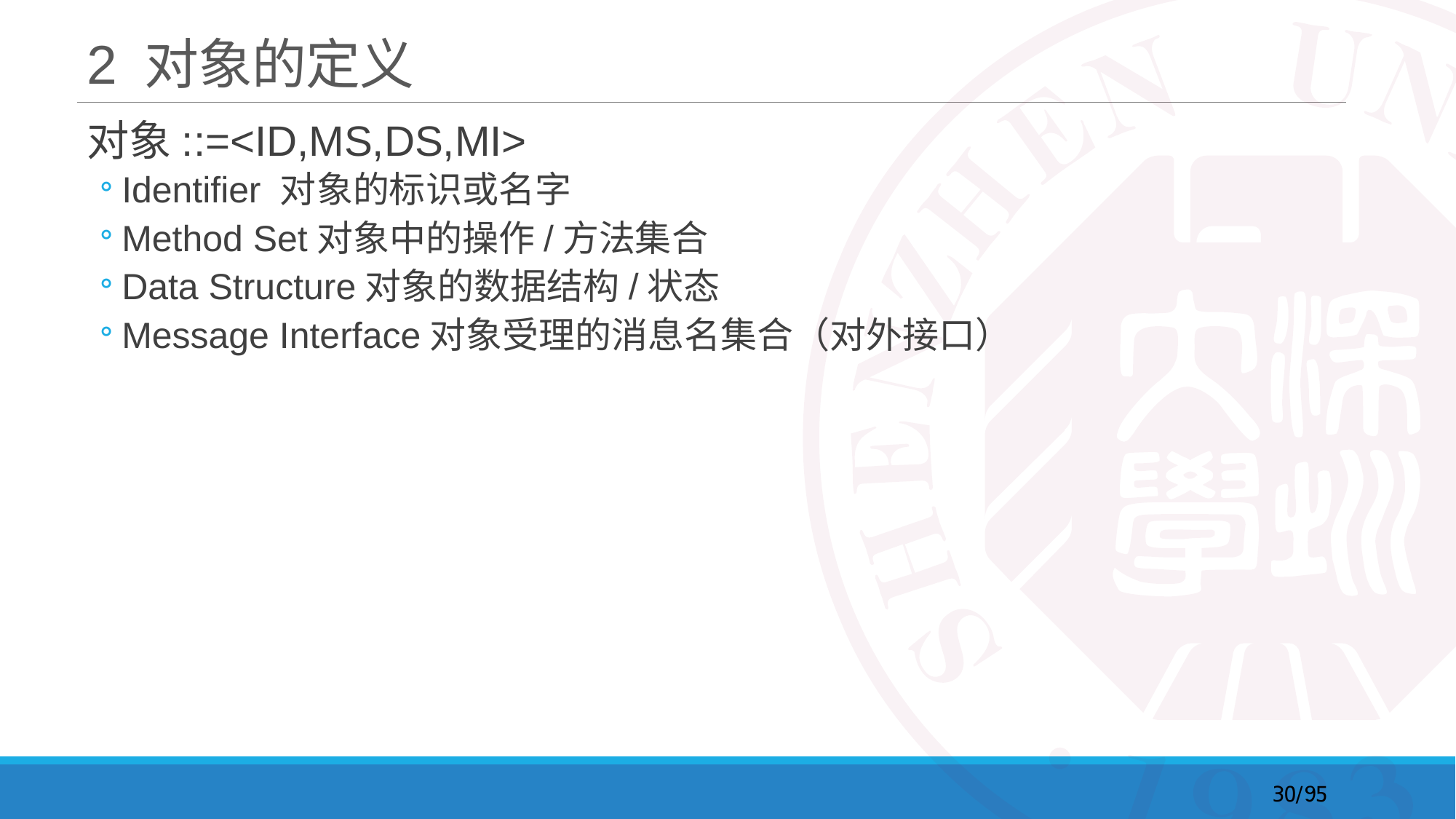

# 2 对象的定义
对象::=<ID,MS,DS,MI>
Identifier 对象的标识或名字
Method Set对象中的操作/方法集合
Data Structure对象的数据结构/状态
Message Interface对象受理的消息名集合（对外接口）
30/95